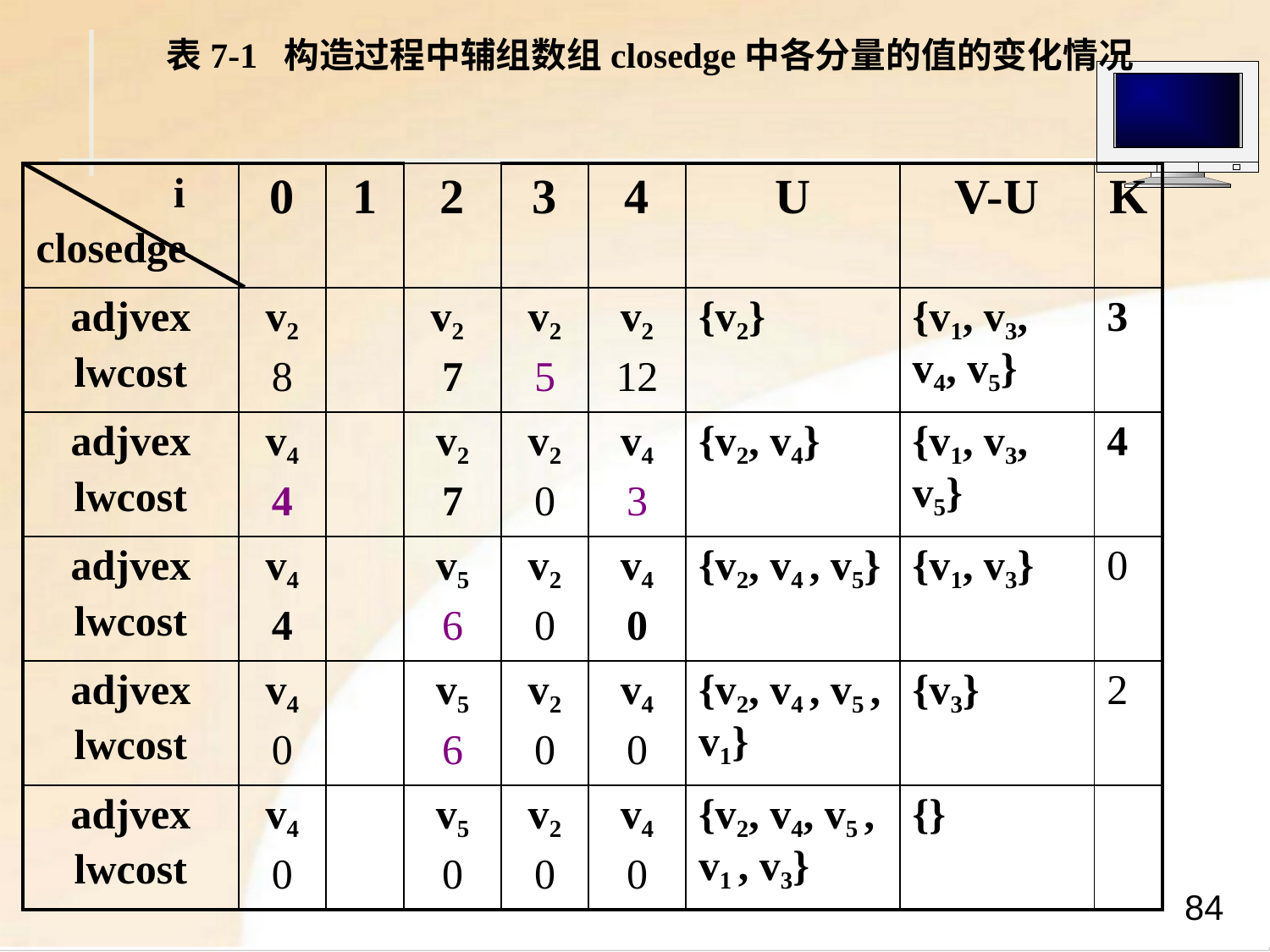

表7-1  构造过程中辅组数组closedge中各分量的值的变化情况

| i closedge | 0 | 1 | 2 | 3 | 4 | U | V-U | K |
| --- | --- | --- | --- | --- | --- | --- | --- | --- |
| adjvex lwcost | v2 8 |  | v2 7 | v2 5 | v2 12 | {v2} | {v1, v3, v4, v5} | 3 |
| adjvex lwcost | v4 4 |  | v2 7 | v2 0 | v4 3 | {v2, v4} | {v1, v3, v5} | 4 |
| adjvex lwcost | v4 4 |  | v5 6 | v2 0 | v4 0 | {v2, v4 , v5} | {v1, v3} | 0 |
| adjvex lwcost | v4 0 |  | v5 6 | v2 0 | v4 0 | {v2, v4 , v5 , v1} | {v3} | 2 |
| adjvex lwcost | v4 0 |  | v5 0 | v2 0 | v4 0 | {v2, v4, v5 , v1 , v3} | {} |  |